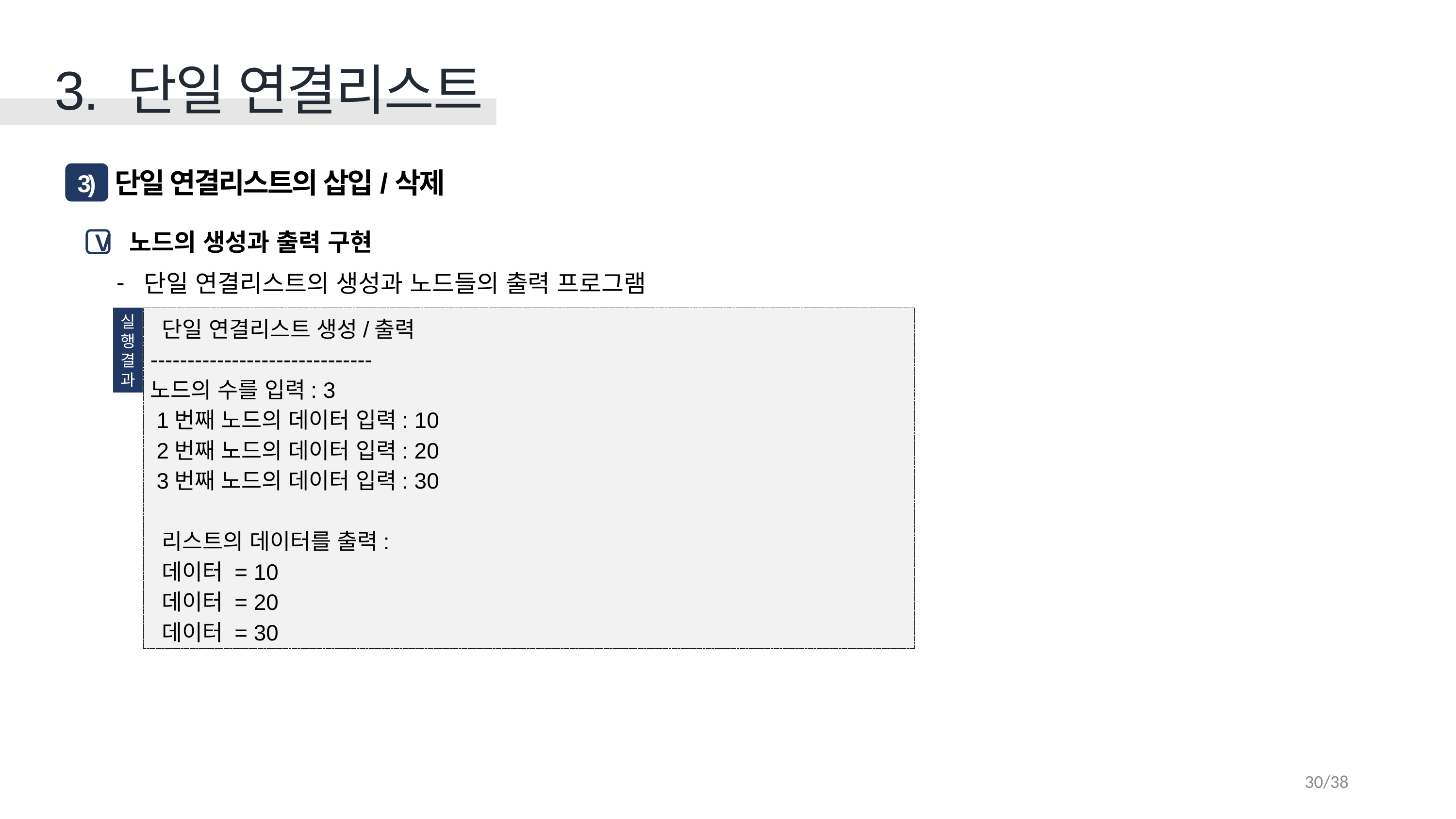

3. 단일 연결리스트

 단일 연결리스트의 삽입/삭제
3)
 노드의 생성과 출력 구현

단일 연결리스트의 생성과 노드들의 출력 프로그램
V
실
행
결
과
 단일 연결리스트 생성/출력
------------------------------
노드의 수를 입력: 3
 1번째 노드의 데이터 입력: 10
 2번째 노드의 데이터 입력: 20
 3번째 노드의 데이터 입력: 30

 리스트의 데이터를 출력:
 데이터 = 10
 데이터 = 20
 데이터 = 30
30/38